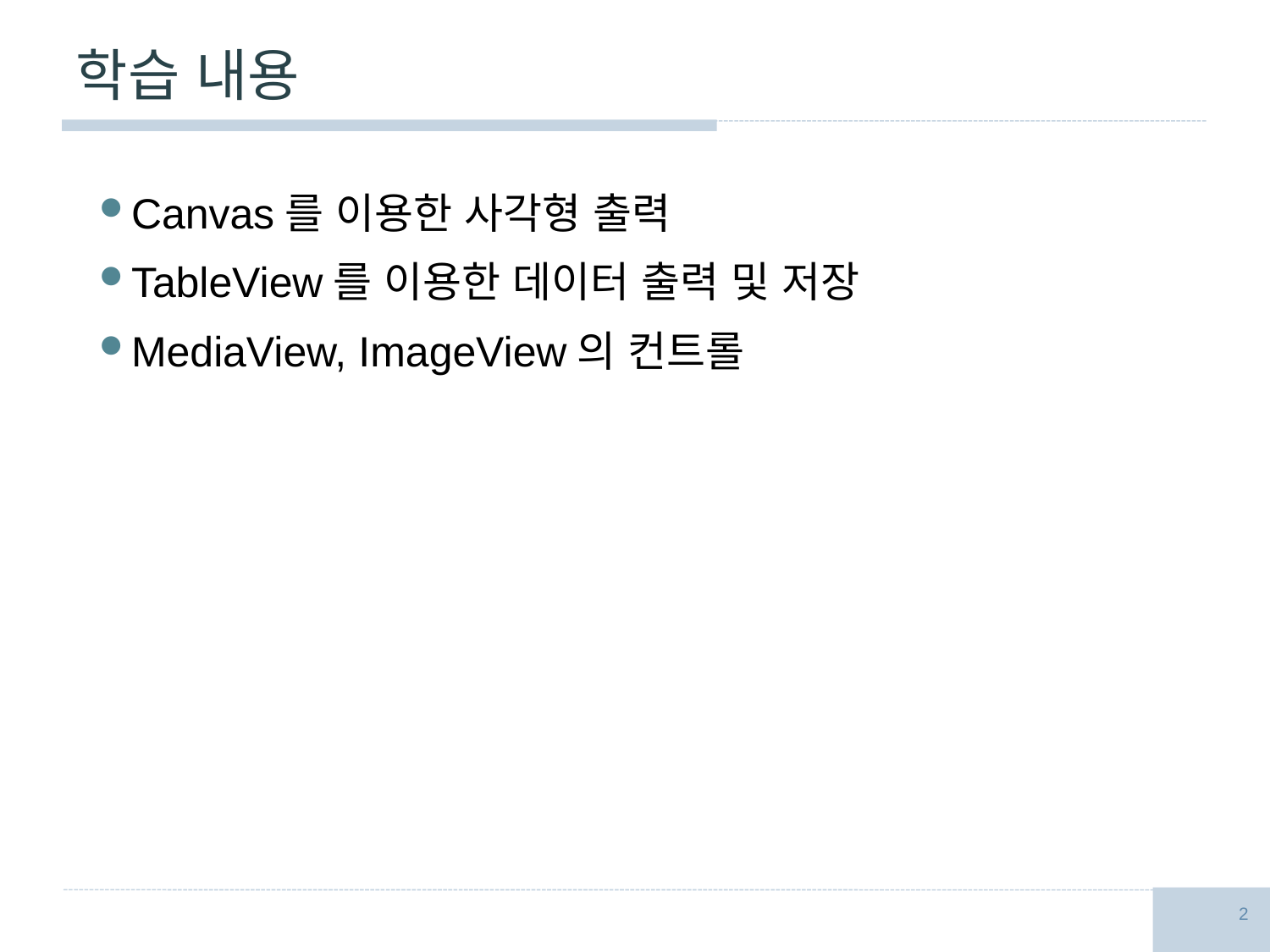

# 학습 내용
Canvas를 이용한 사각형 출력
TableView를 이용한 데이터 출력 및 저장
MediaView, ImageView의 컨트롤